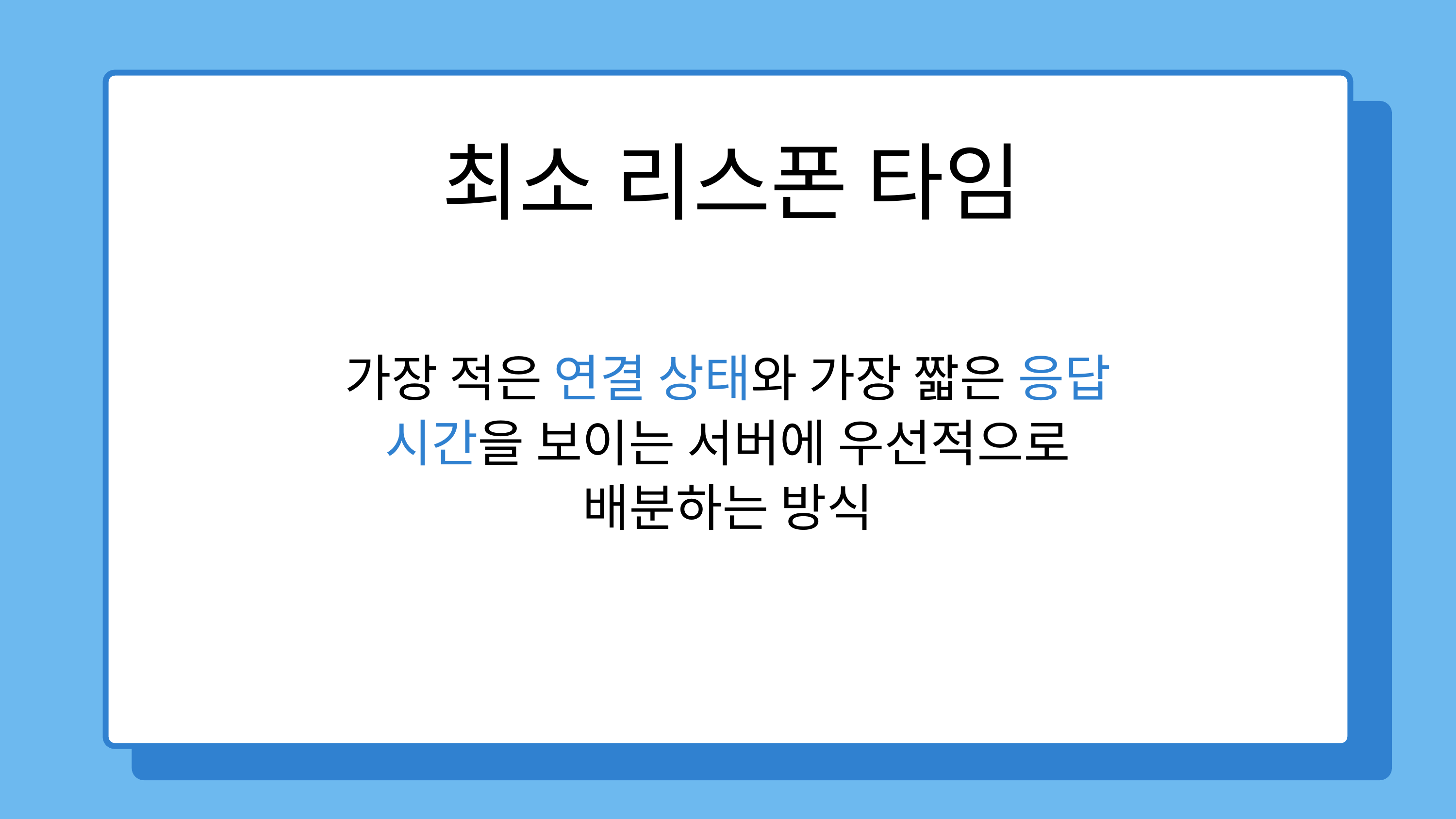

최소 리스폰 타임
가장 적은 연결 상태와 가장 짧은 응답 시간을 보이는 서버에 우선적으로 배분하는 방식